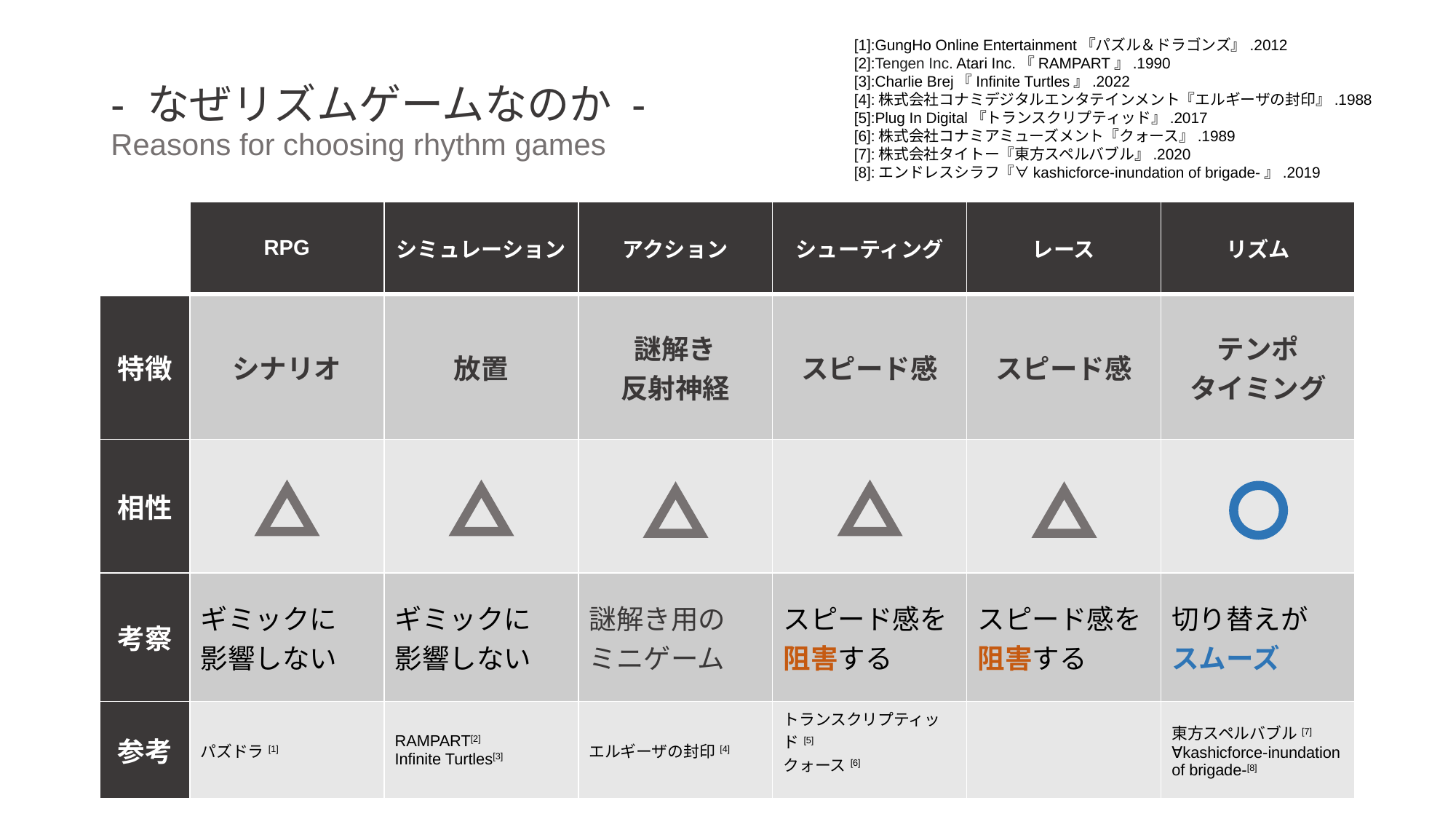

[1]:GungHo Online Entertainment『パズル＆ドラゴンズ』.2012
[2]:Tengen Inc. Atari Inc.『RAMPART』.1990
[3]:Charlie Brej『Infinite Turtles』.2022
[4]:株式会社コナミデジタルエンタテインメント『エルギーザの封印』.1988
[5]:Plug In Digital『トランスクリプティッド』.2017
[6]:株式会社コナミアミューズメント『クォース』.1989
[7]:株式会社タイトー『東方スペルバブル』.2020
[8]:エンドレスシラフ『∀kashicforce-inundation of brigade-』.2019

# - なぜリズムゲームなのか - Reasons for choosing rhythm games
|  | RPG | シミュレーション | アクション | シューティング | レース | リズム |
| --- | --- | --- | --- | --- | --- | --- |
| 特徴 | シナリオ | 放置 | 謎解き 反射神経 | スピード感 | スピード感 | テンポ タイミング |
| 相性 |  |  |  |  |  |  |
| 考察 | ギミックに 影響しない | ギミックに 影響しない | 謎解き用の ミニゲーム | スピード感を 阻害する | スピード感を 阻害する | 切り替えが スムーズ |
| 参考 | パズドラ[1] | RAMPART[2] Infinite Turtles[3] | エルギーザの封印[4] | トランスクリプティッド[5] クォース[6] |  | 東方スペルバブル[7] ∀kashicforce-inundation of brigade-[8] |